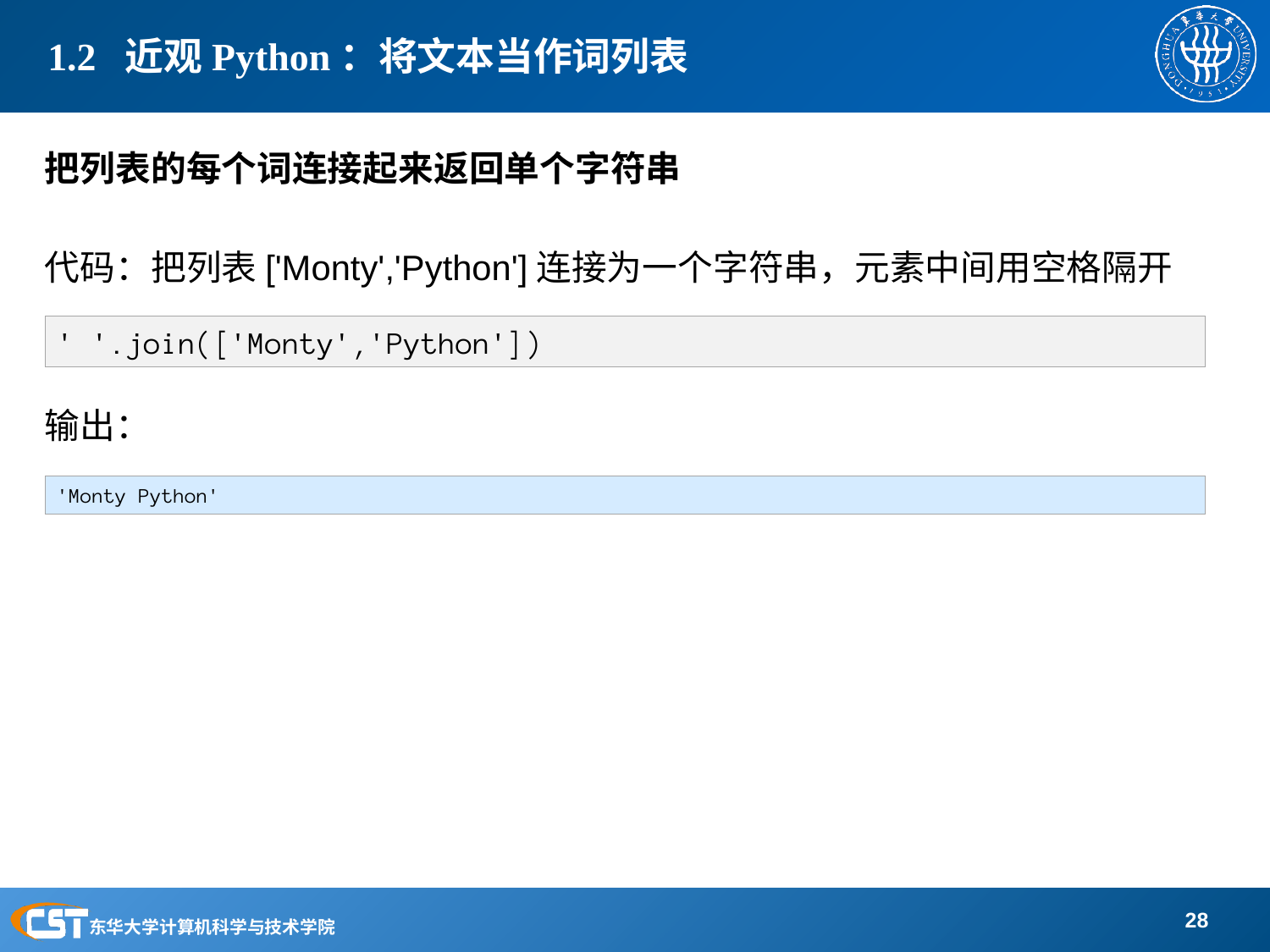

# 1.2  近观Python：将文本当作词列表
把列表的每个词连接起来返回单个字符串

代码：把列表['Monty','Python']连接为一个字符串，元素中间用空格隔开

输出：
' '.join(['Monty','Python'])
'Monty Python'